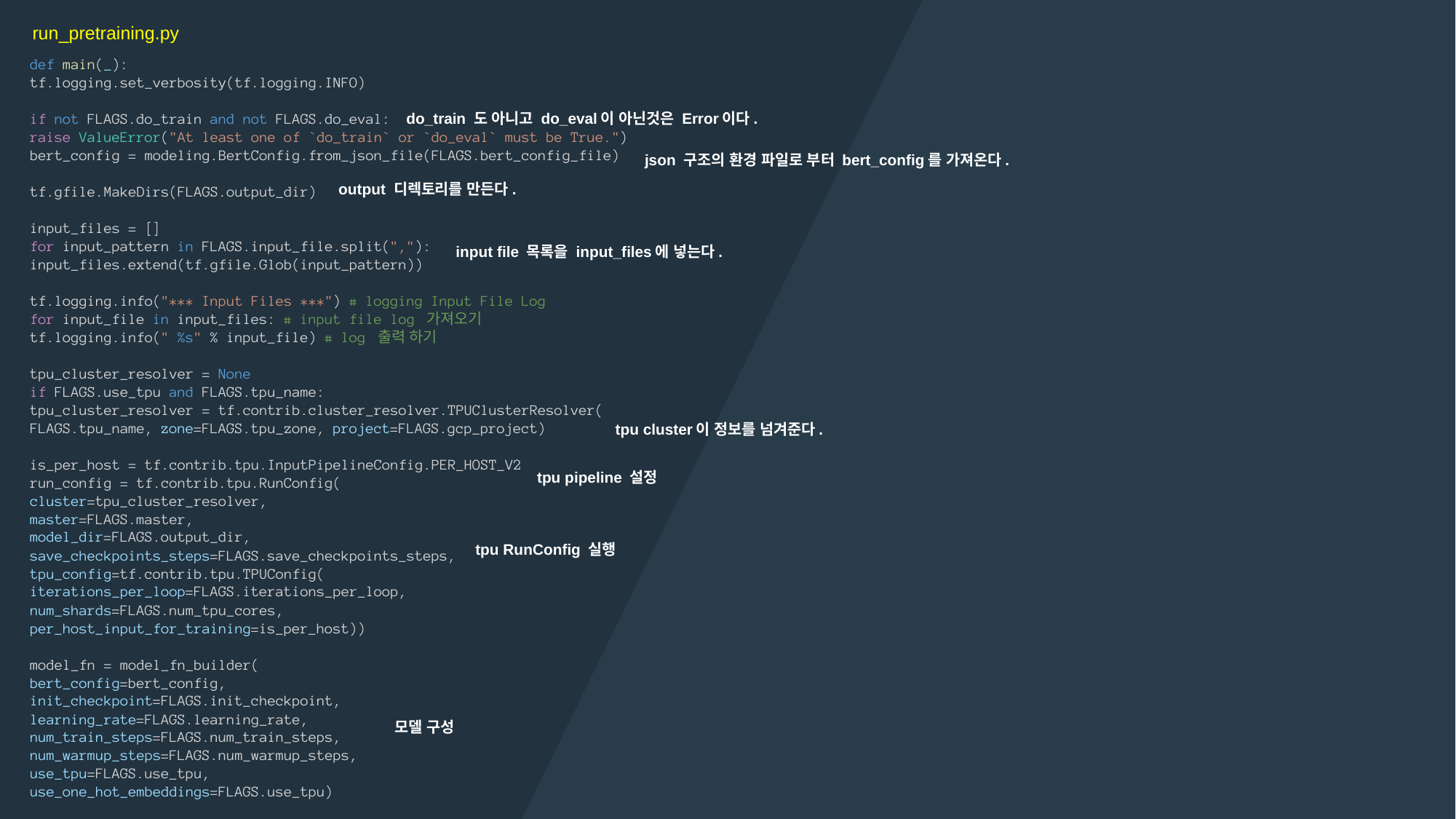

run_pretraining.py
def main(_):
tf.logging.set_verbosity(tf.logging.INFO)
if not FLAGS.do_train and not FLAGS.do_eval:
raise ValueError("At least one of `do_train` or `do_eval` must be True.")
bert_config = modeling.BertConfig.from_json_file(FLAGS.bert_config_file)

tf.gfile.MakeDirs(FLAGS.output_dir)
input_files = []
for input_pattern in FLAGS.input_file.split(","):
input_files.extend(tf.gfile.Glob(input_pattern))
tf.logging.info("*** Input Files ***") # logging Input File Log
for input_file in input_files: # input file log 가져오기
tf.logging.info(" %s" % input_file) # log 출력 하기
tpu_cluster_resolver = None
if FLAGS.use_tpu and FLAGS.tpu_name:
tpu_cluster_resolver = tf.contrib.cluster_resolver.TPUClusterResolver(
FLAGS.tpu_name, zone=FLAGS.tpu_zone, project=FLAGS.gcp_project)

is_per_host = tf.contrib.tpu.InputPipelineConfig.PER_HOST_V2
run_config = tf.contrib.tpu.RunConfig(
cluster=tpu_cluster_resolver,
master=FLAGS.master,
model_dir=FLAGS.output_dir,
save_checkpoints_steps=FLAGS.save_checkpoints_steps,
tpu_config=tf.contrib.tpu.TPUConfig(
iterations_per_loop=FLAGS.iterations_per_loop,
num_shards=FLAGS.num_tpu_cores,
per_host_input_for_training=is_per_host))

model_fn = model_fn_builder(
bert_config=bert_config,
init_checkpoint=FLAGS.init_checkpoint,
learning_rate=FLAGS.learning_rate,
num_train_steps=FLAGS.num_train_steps,
num_warmup_steps=FLAGS.num_warmup_steps,
use_tpu=FLAGS.use_tpu,
use_one_hot_embeddings=FLAGS.use_tpu)
do_train 도 아니고 do_eval이 아닌것은 Error이다.
json 구조의 환경 파일로 부터 bert_config를 가져온다.
output 디렉토리를 만든다.
input file 목록을 input_files에 넣는다.
tpu cluster이 정보를 넘겨준다.
tpu pipeline 설정
tpu RunConfig 실행
모델 구성